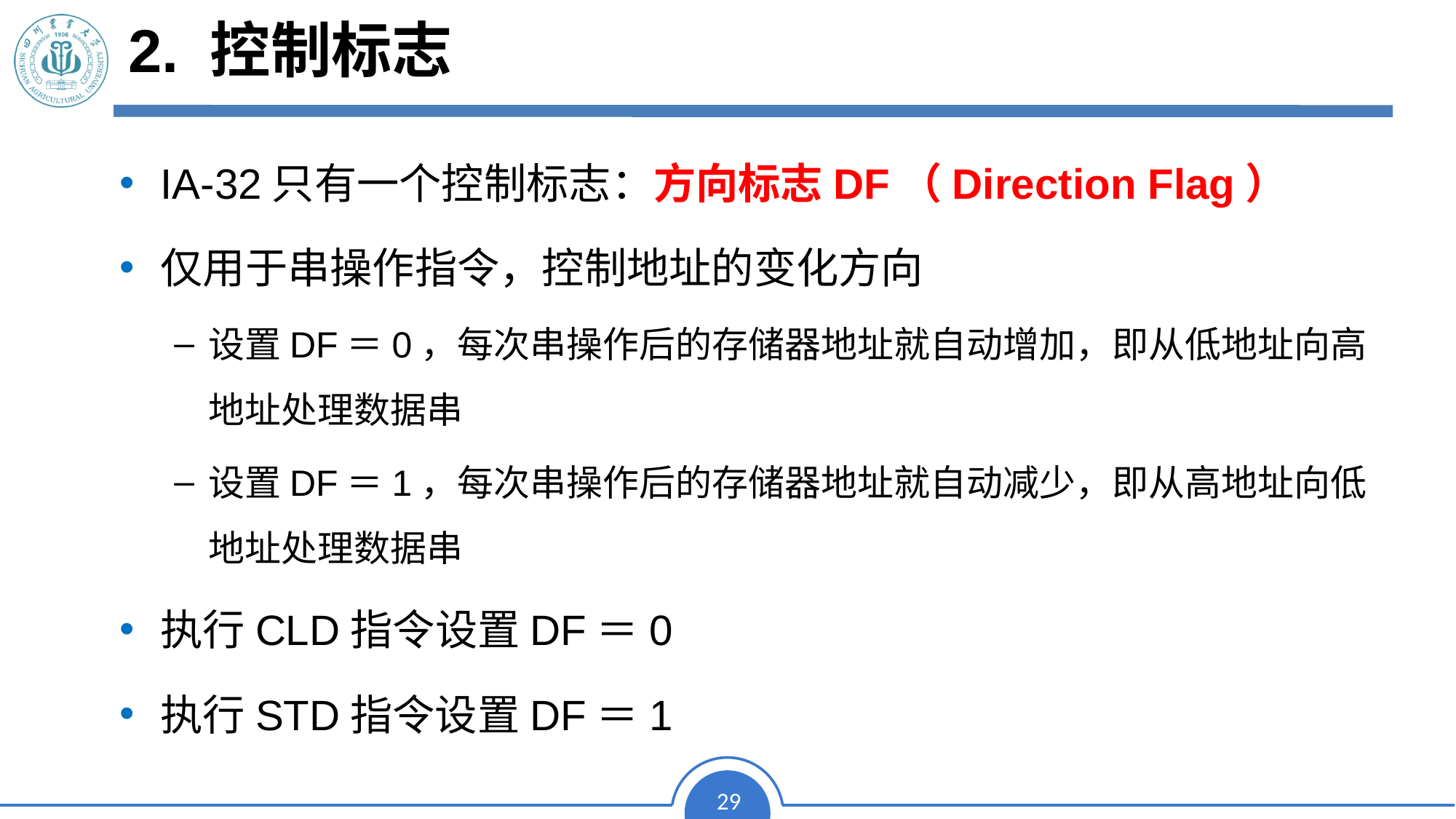

2. 控制标志
# 2. 控制标志
IA-32只有一个控制标志：方向标志DF（Direction Flag）
仅用于串操作指令，控制地址的变化方向
设置DF＝0，每次串操作后的存储器地址就自动增加，即从低地址向高地址处理数据串
设置DF＝1，每次串操作后的存储器地址就自动减少，即从高地址向低地址处理数据串
执行CLD指令设置DF＝0
执行STD指令设置DF＝1